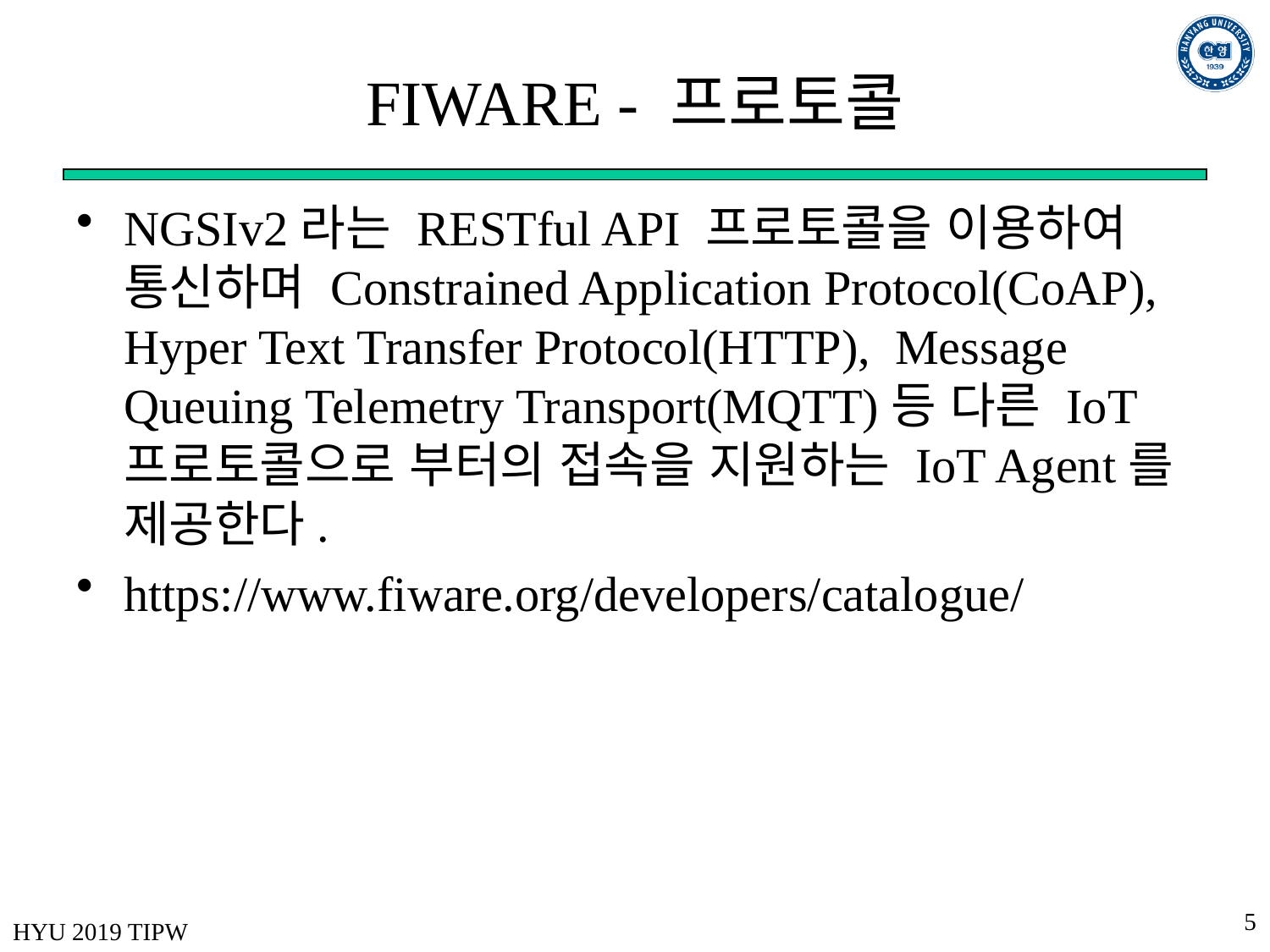

# FIWARE - 프로토콜
NGSIv2라는 RESTful API 프로토콜을 이용하여 통신하며 Constrained Application Protocol(CoAP), Hyper Text Transfer Protocol(HTTP),  Message Queuing Telemetry Transport(MQTT)등 다른 IoT 프로토콜으로 부터의 접속을 지원하는 IoT Agent를 제공한다.
https://www.fiware.org/developers/catalogue/
5
HYU 2019 TIPW